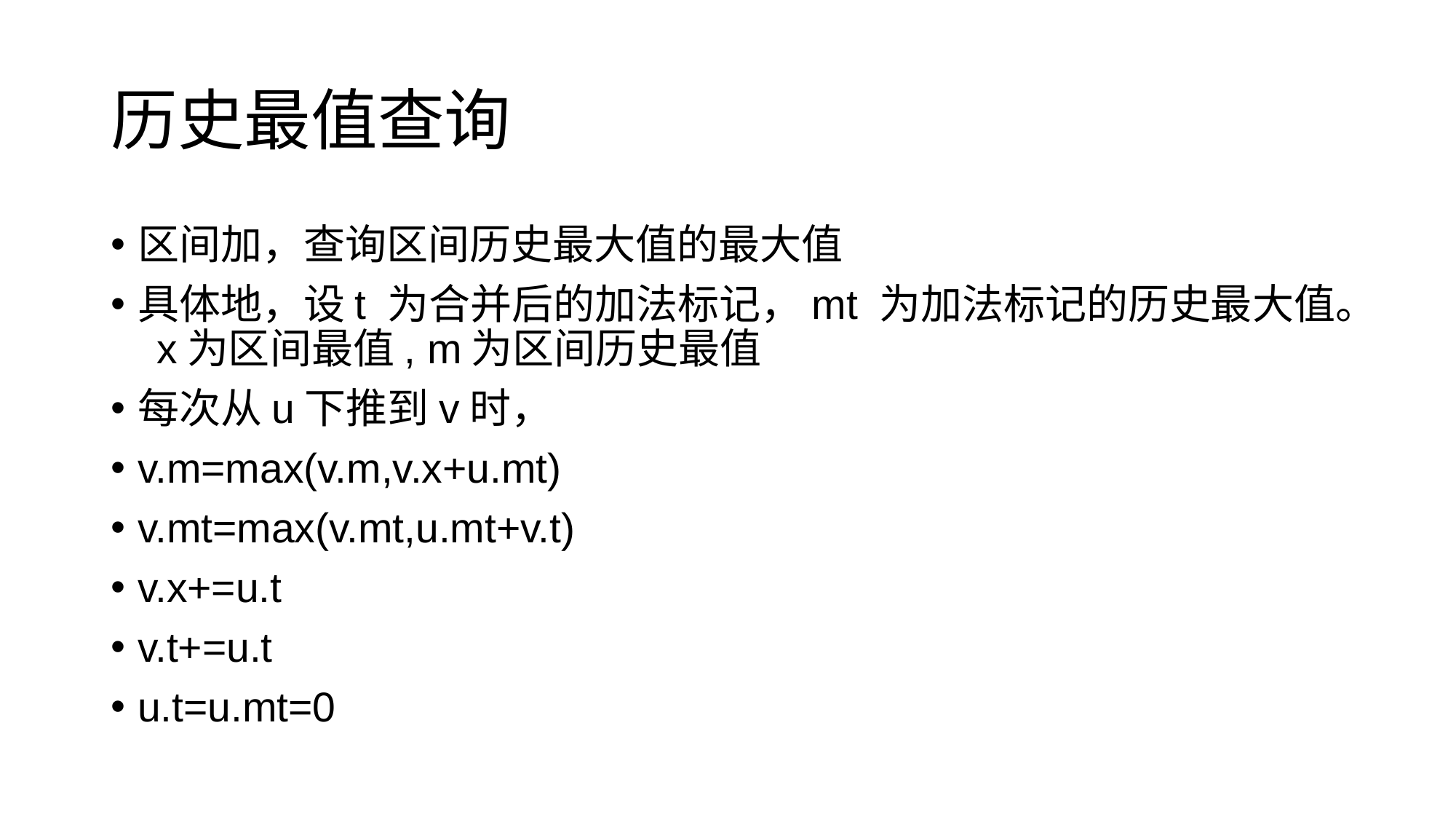

# 历史最值查询
区间加，查询区间历史最大值的最大值
具体地，设t 为合并后的加法标记，mt 为加法标记的历史最大值。 x为区间最值, m为区间历史最值
每次从u下推到v时，
v.m=max(v.m,v.x+u.mt)
v.mt=max(v.mt,u.mt+v.t)
v.x+=u.t
v.t+=u.t
u.t=u.mt=0